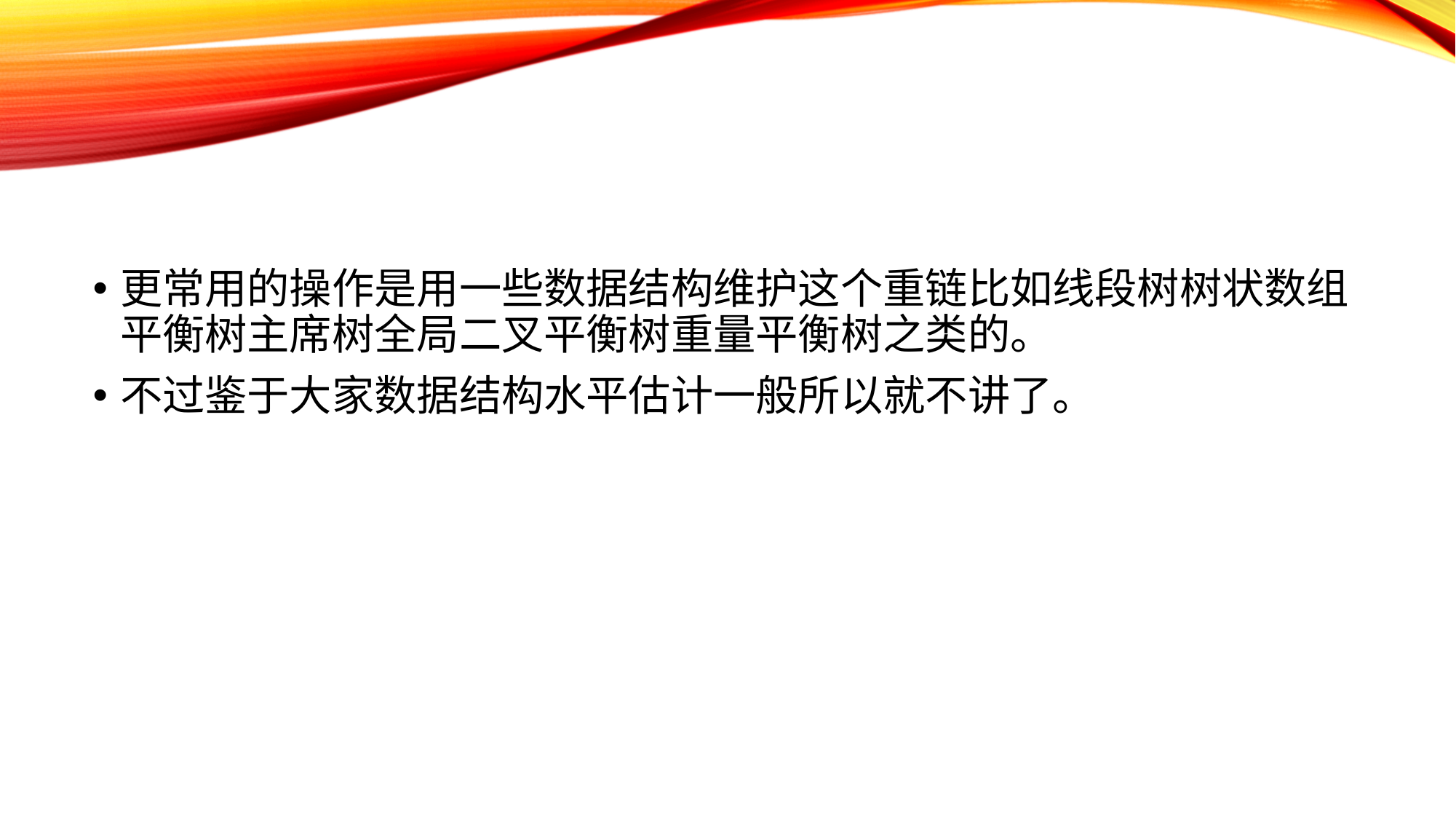

#
更常用的操作是用一些数据结构维护这个重链比如线段树树状数组平衡树主席树全局二叉平衡树重量平衡树之类的。
不过鉴于大家数据结构水平估计一般所以就不讲了。